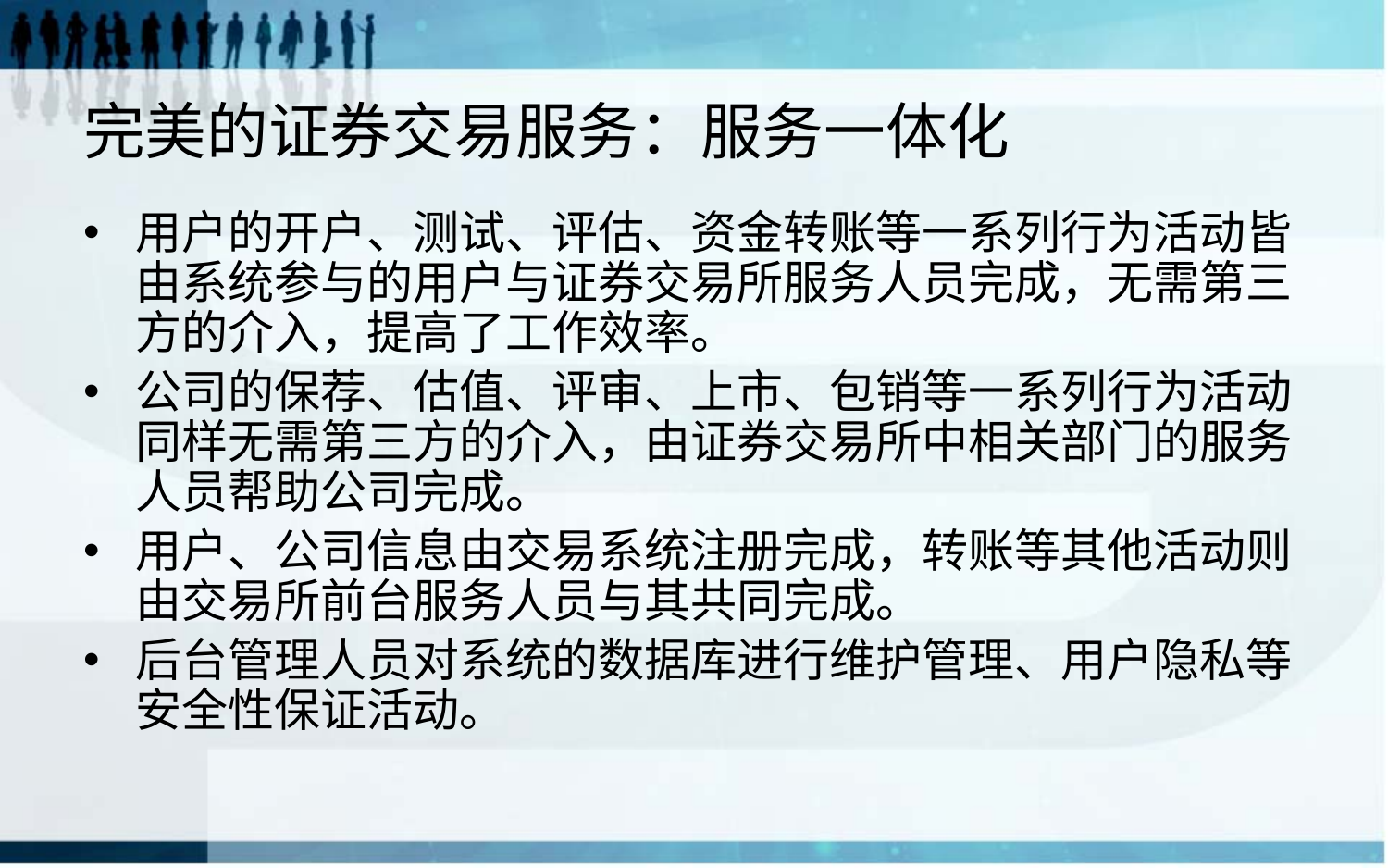

# 完美的证券交易服务：服务一体化
用户的开户、测试、评估、资金转账等一系列行为活动皆由系统参与的用户与证券交易所服务人员完成，无需第三方的介入，提高了工作效率。
公司的保荐、估值、评审、上市、包销等一系列行为活动同样无需第三方的介入，由证券交易所中相关部门的服务人员帮助公司完成。
用户、公司信息由交易系统注册完成，转账等其他活动则由交易所前台服务人员与其共同完成。
后台管理人员对系统的数据库进行维护管理、用户隐私等安全性保证活动。